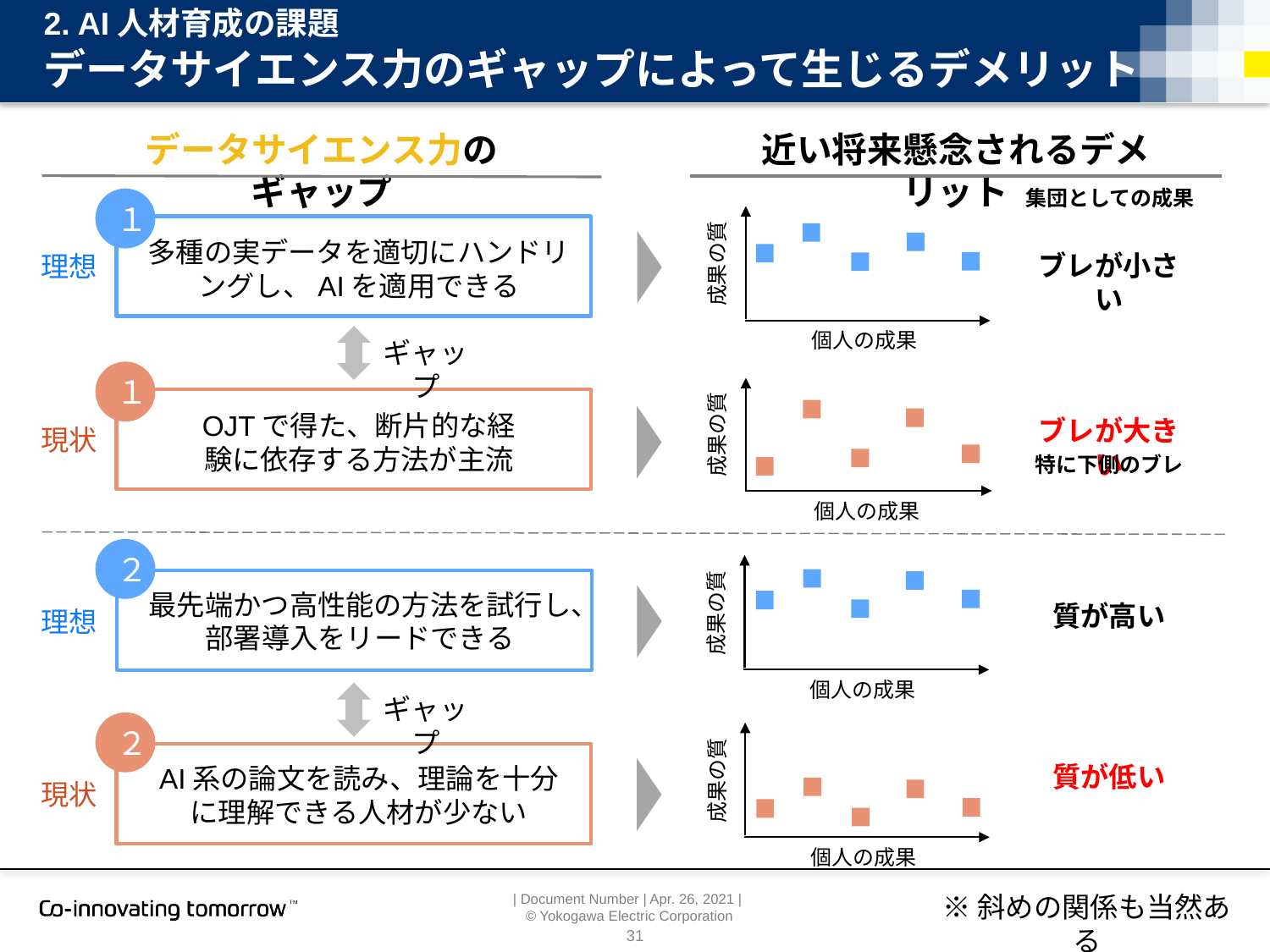

2. AI人材育成の課題
# データサイエンス力のギャップによって生じるデメリット
データサイエンス力のギャップ
近い将来懸念されるデメリット
集団としての成果
１
成果の質

多種の実データを適切にハンドリングし、AIを適用できる

ブレが小さい
理想

個人の成果

ギャップ
１
成果の質

OJTで得た、断片的な経験に依存する方法が主流
ブレが大きい

現状

特に下側のブレ

個人の成果
２
成果の質

最先端かつ高性能の方法を試行し、部署導入をリードできる

質が高い
理想

個人の成果

ギャップ
２
成果の質

質が低い
AI系の論文を読み、理論を十分に理解できる人材が少ない
現状

個人の成果
※斜めの関係も当然ある
31